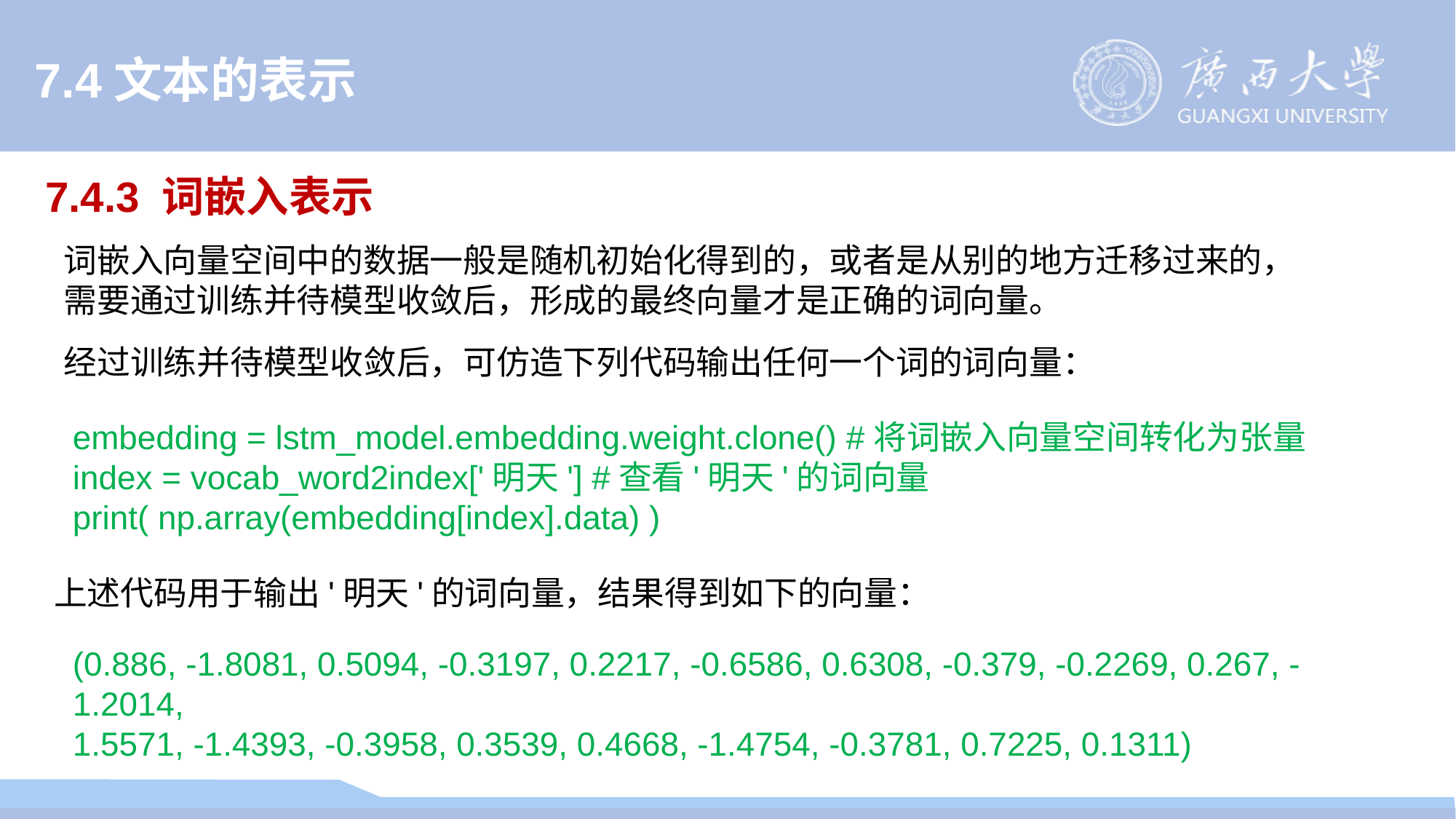

7.4文本的表示
7.4.3 词嵌入表示
词嵌入向量空间中的数据一般是随机初始化得到的，或者是从别的地方迁移过来的，需要通过训练并待模型收敛后，形成的最终向量才是正确的词向量。

经过训练并待模型收敛后，可仿造下列代码输出任何一个词的词向量：
embedding = lstm_model.embedding.weight.clone() #将词嵌入向量空间转化为张量
index = vocab_word2index['明天'] #查看'明天'的词向量
print( np.array(embedding[index].data) )
上述代码用于输出'明天'的词向量，结果得到如下的向量：
(0.886, -1.8081, 0.5094, -0.3197, 0.2217, -0.6586, 0.6308, -0.379, -0.2269, 0.267, -1.2014,
1.5571, -1.4393, -0.3958, 0.3539, 0.4668, -1.4754, -0.3781, 0.7225, 0.1311)